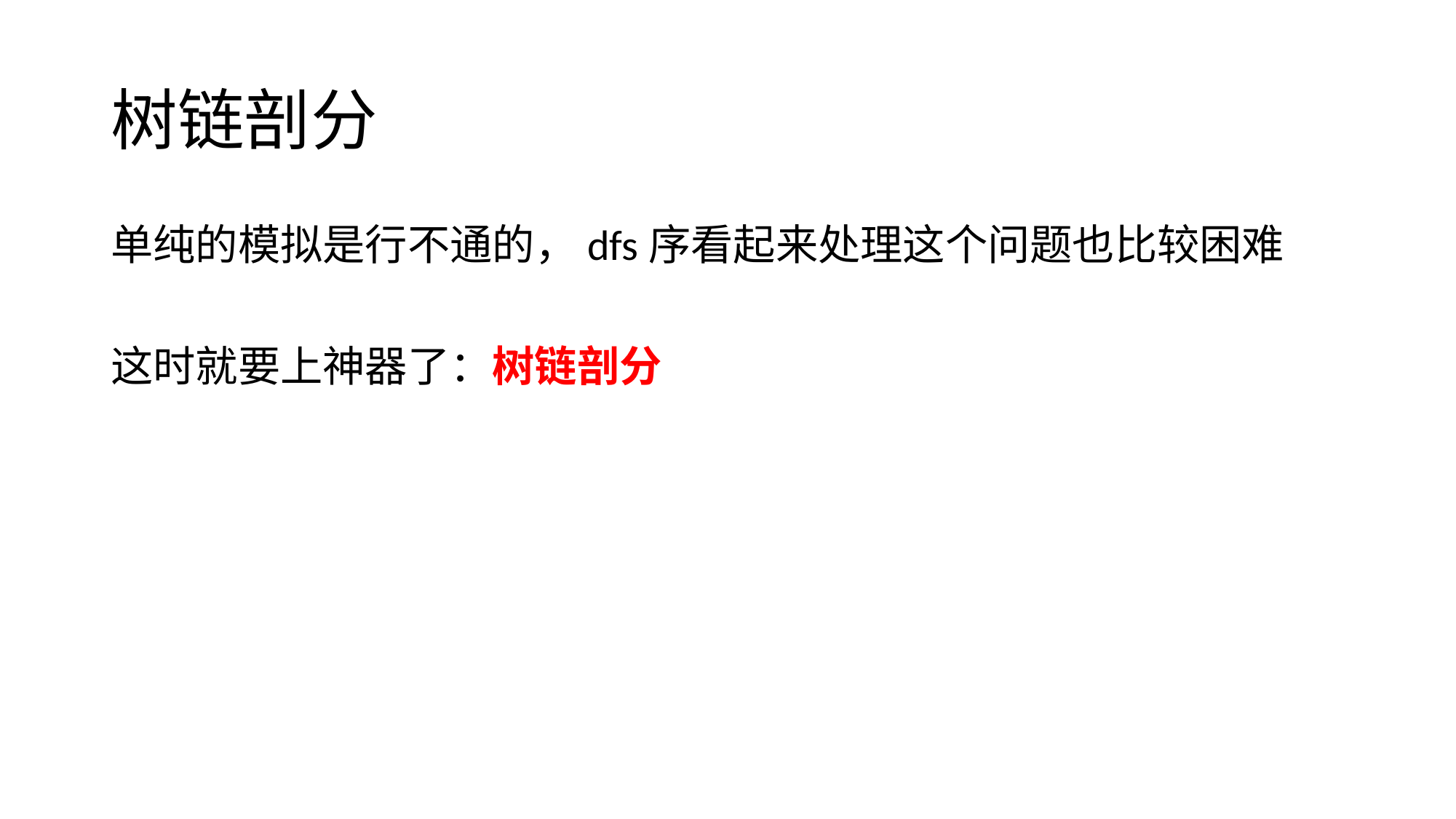

# 树链剖分
单纯的模拟是行不通的，dfs序看起来处理这个问题也比较困难

这时就要上神器了：树链剖分